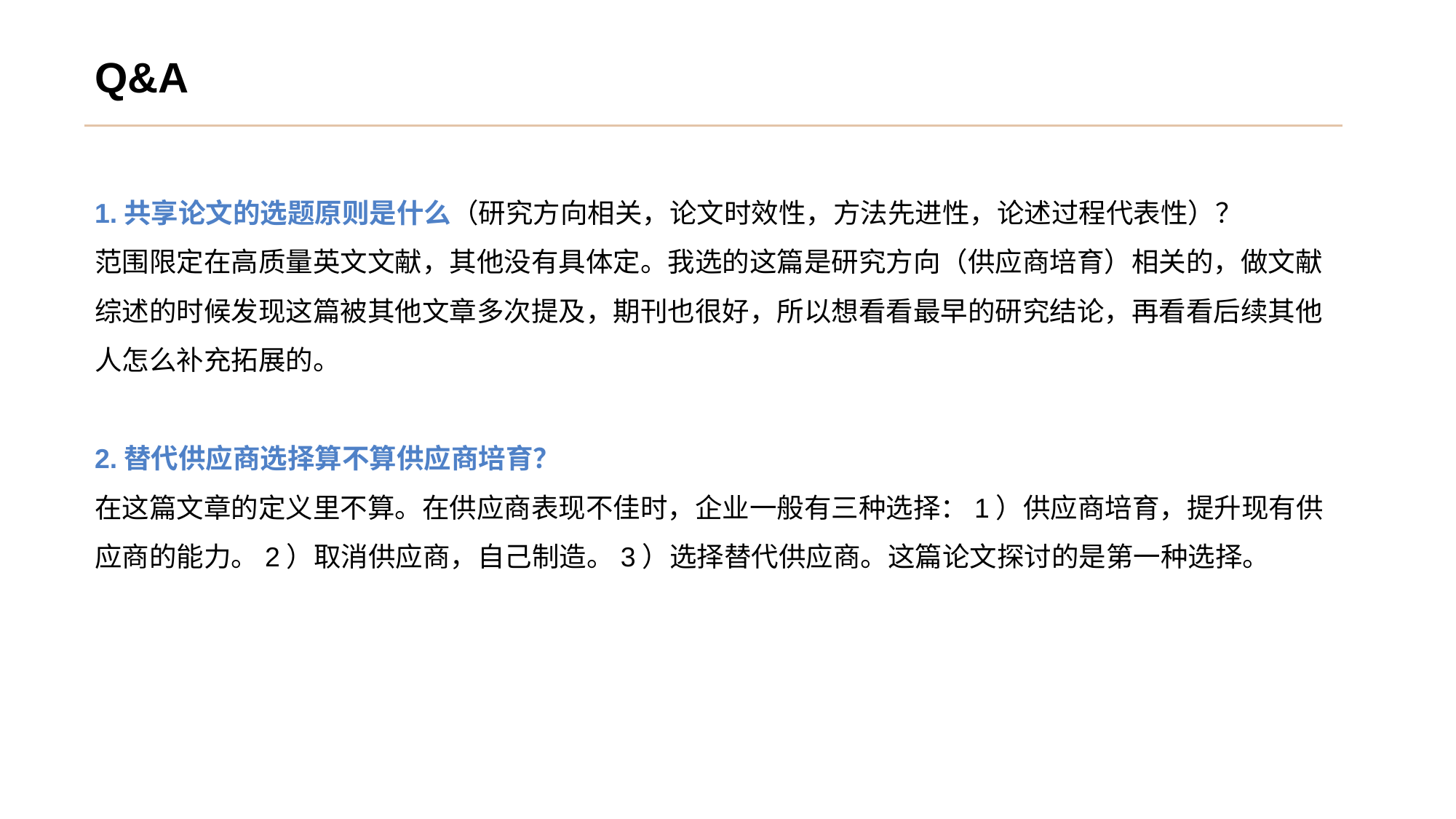

Q&A
1.共享论文的选题原则是什么（研究方向相关，论文时效性，方法先进性，论述过程代表性）？
范围限定在高质量英文文献，其他没有具体定。我选的这篇是研究方向（供应商培育）相关的，做文献综述的时候发现这篇被其他文章多次提及，期刊也很好，所以想看看最早的研究结论，再看看后续其他人怎么补充拓展的。

2.替代供应商选择算不算供应商培育？
在这篇文章的定义里不算。在供应商表现不佳时，企业一般有三种选择：1）供应商培育，提升现有供应商的能力。2）取消供应商，自己制造。3）选择替代供应商。这篇论文探讨的是第一种选择。